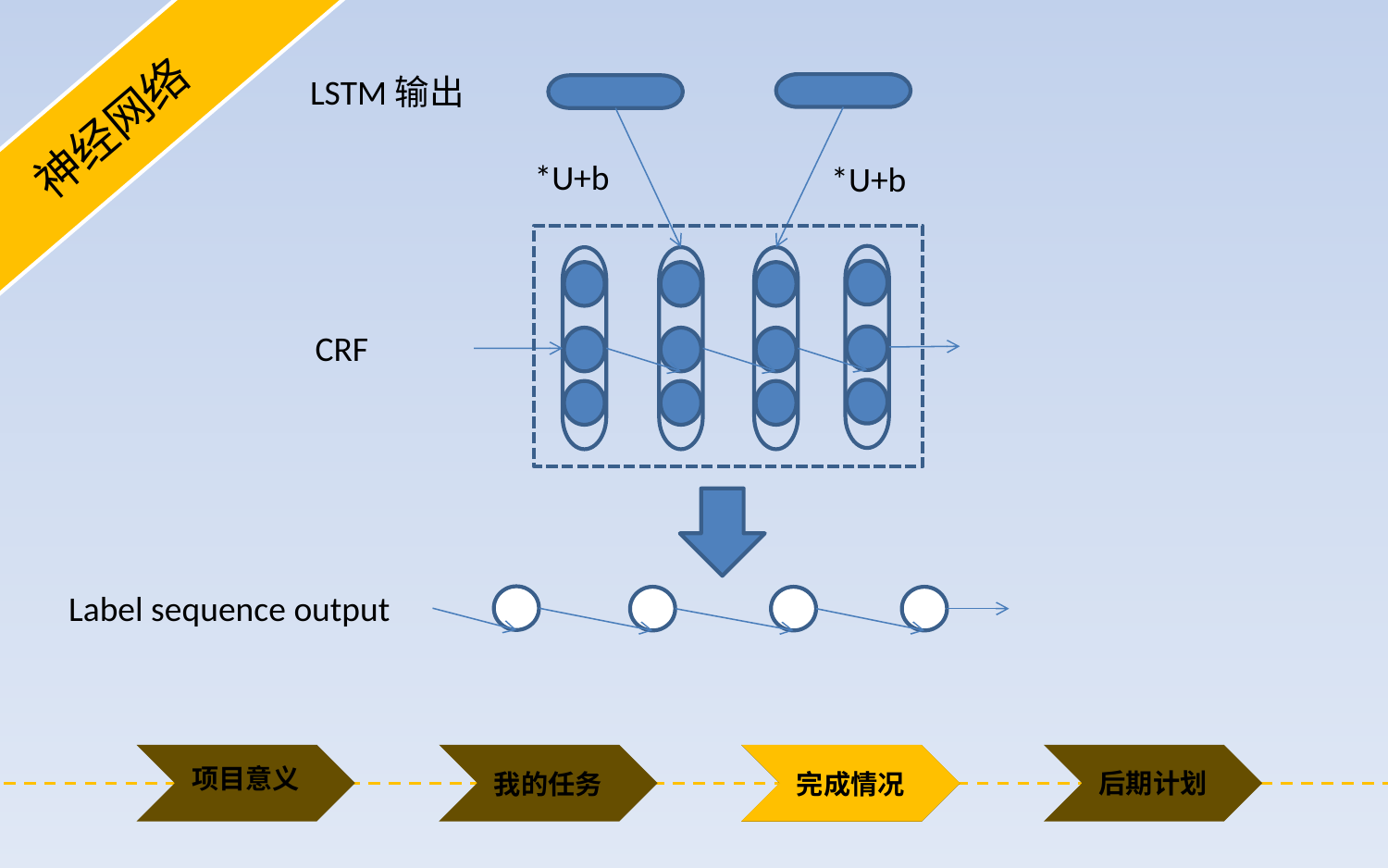

LSTM输出
神经网络

*U+b
*U+b

CRF

Label sequence output

项目意义
后期计划
我的任务
完成情况